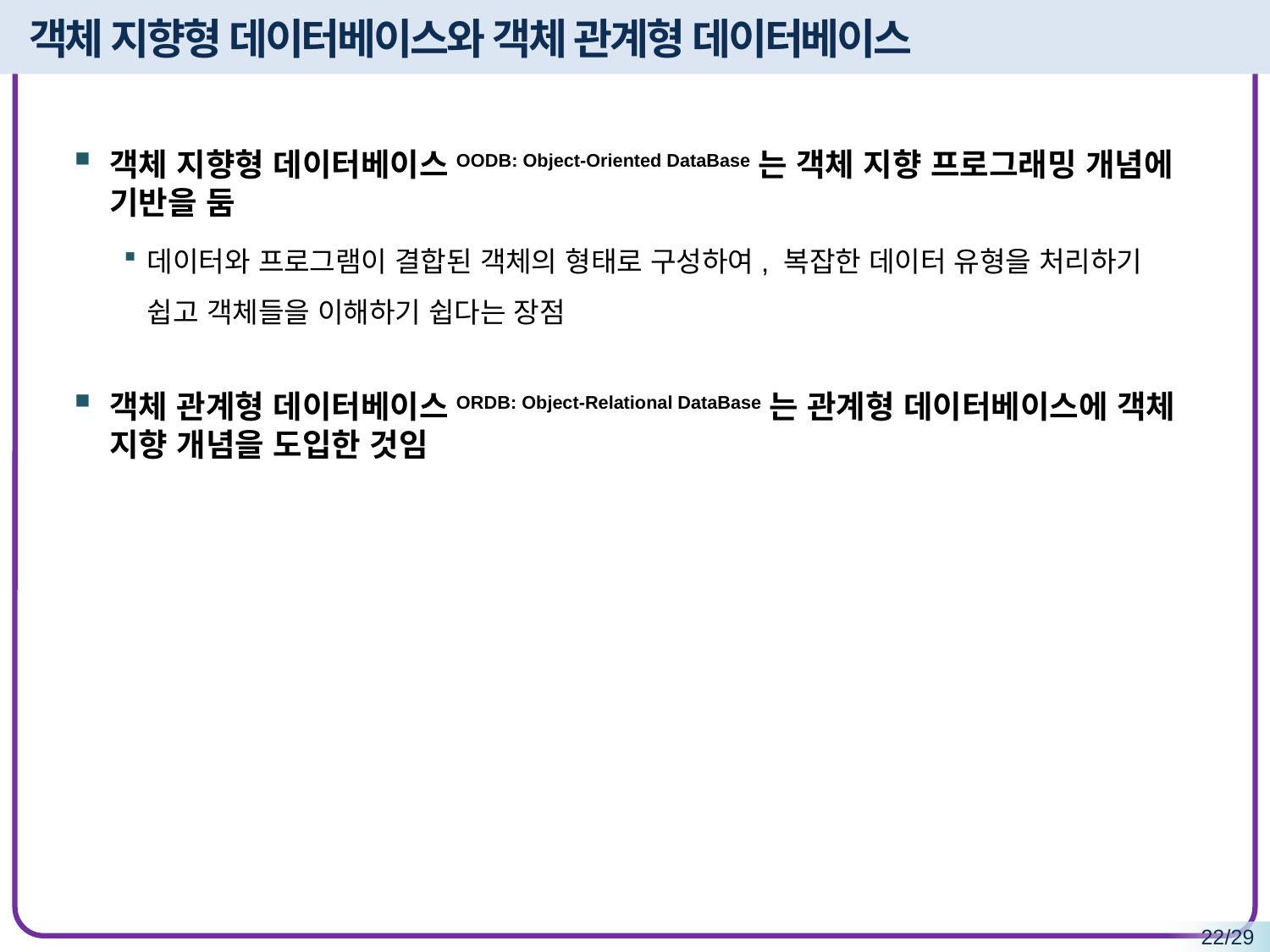

# 객체 지향형 데이터베이스와 객체 관계형 데이터베이스
객체 지향형 데이터베이스OODB: Object-Oriented DataBase는 객체 지향 프로그래밍 개념에 기반을 둠
데이터와 프로그램이 결합된 객체의 형태로 구성하여, 복잡한 데이터 유형을 처리하기 쉽고 객체들을 이해하기 쉽다는 장점

객체 관계형 데이터베이스ORDB: Object-Relational DataBase는 관계형 데이터베이스에 객체 지향 개념을 도입한 것임